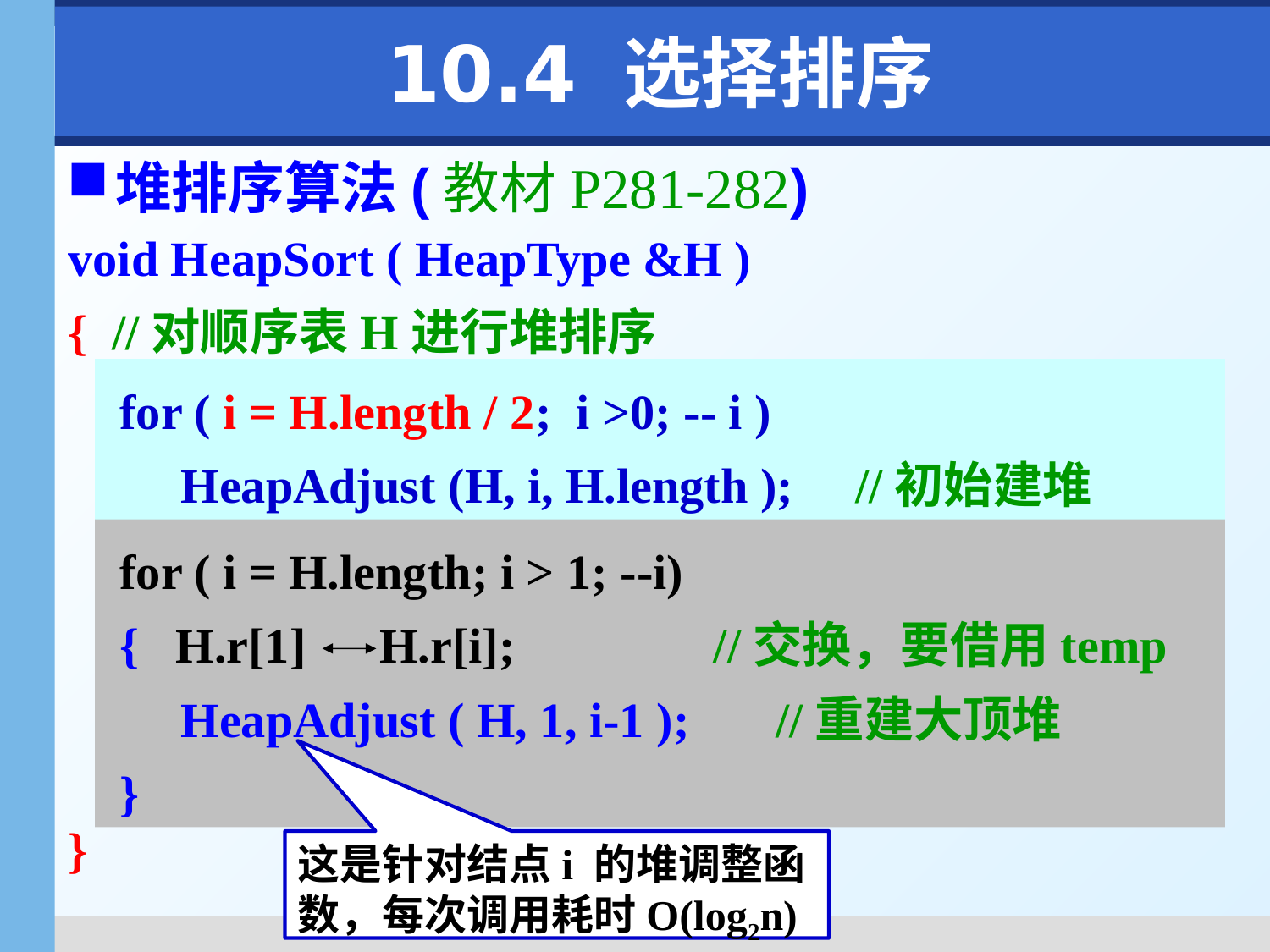

# 10.4 选择排序
堆排序算法(教材P281-282)
void HeapSort ( HeapType &H )
{  //对顺序表H进行堆排序

}
 for ( i = H.length / 2;  i >0; -- i )
      HeapAdjust (H, i, H.length );     //初始建堆
 for ( i = H.length; i > 1; --i)
 {   H.r[1]      H.r[i]; 	        //交换，要借用temp
      HeapAdjust ( H, 1, i-1 );       //重建大顶堆
 }

这是针对结点i 的堆调整函数，每次调用耗时O(log2n)